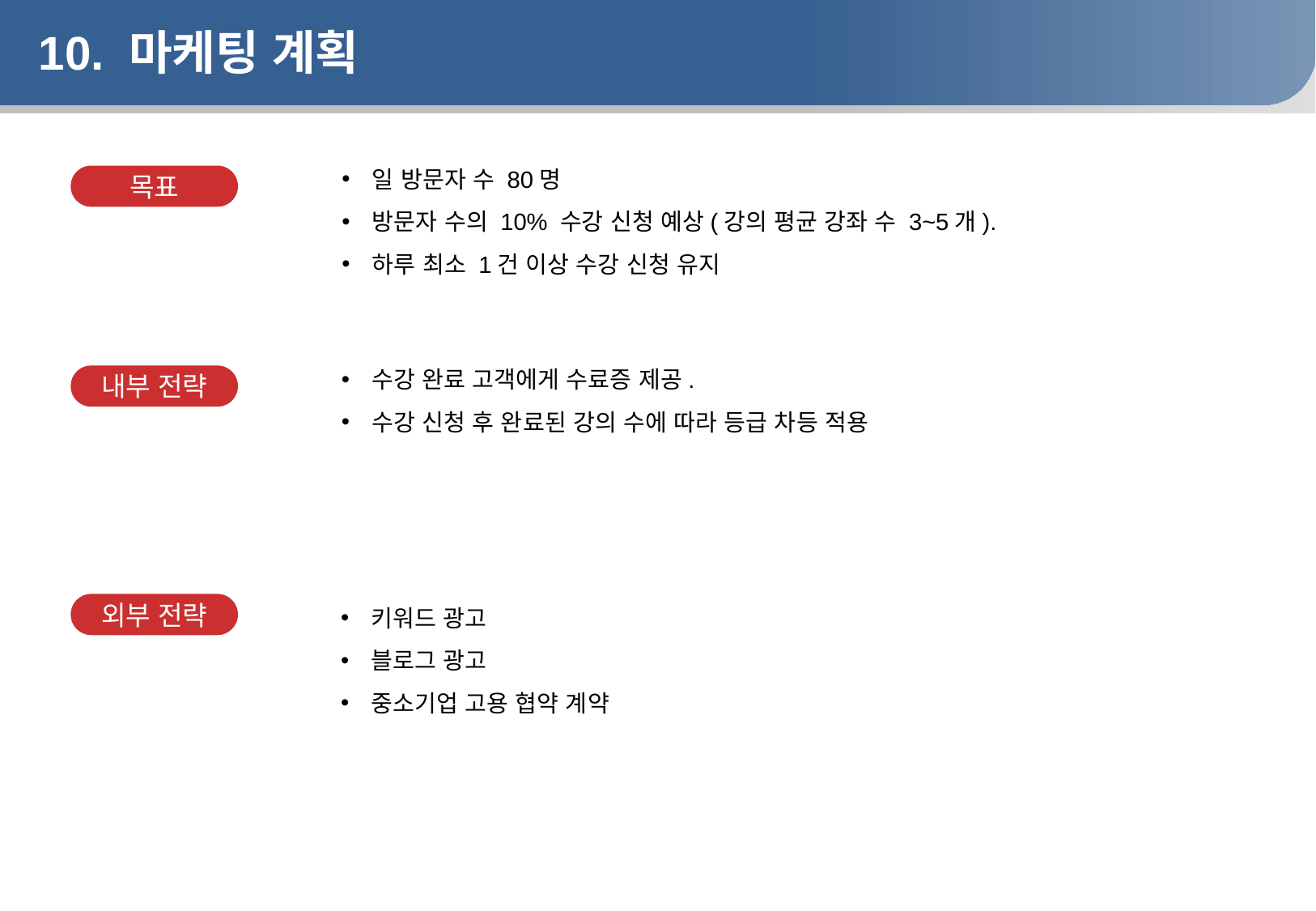

# 10. 마케팅 계획
일 방문자 수 80명
방문자 수의 10% 수강 신청 예상(강의 평균 강좌 수 3~5개).
하루 최소 1건 이상 수강 신청 유지
목표
수강 완료 고객에게 수료증 제공.
수강 신청 후 완료된 강의 수에 따라 등급 차등 적용
내부 전략
키워드 광고
블로그 광고
중소기업 고용 협약 계약
외부 전략